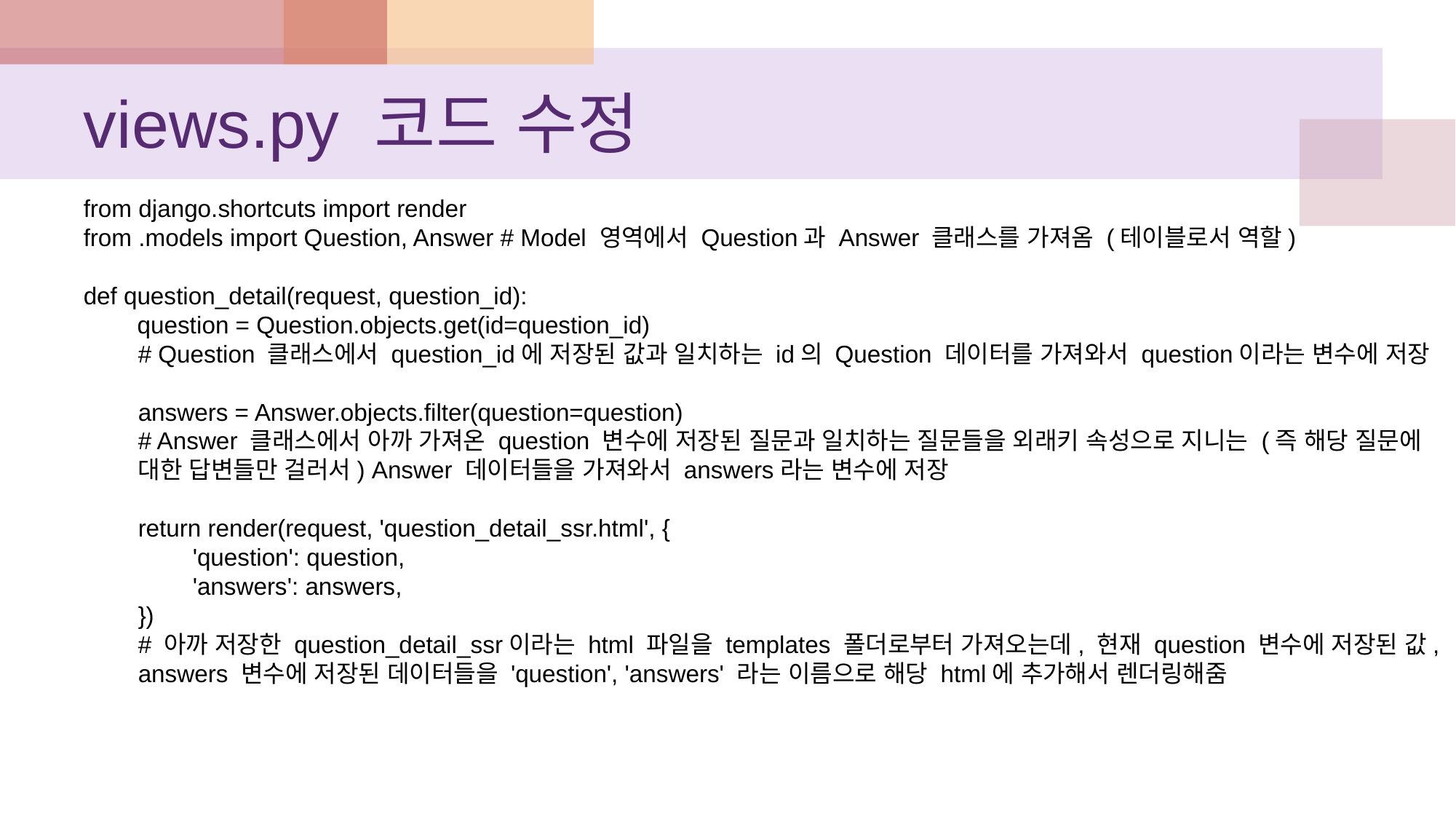

# views.py 코드 수정
from django.shortcuts import render
from .models import Question, Answer # Model 영역에서 Question과 Answer 클래스를 가져옴 (테이블로서 역할)

def question_detail(request, question_id):
        question = Question.objects.get(id=question_id)
# Question 클래스에서 question_id에 저장된 값과 일치하는 id의 Question 데이터를 가져와서 question이라는 변수에 저장

answers = Answer.objects.filter(question=question)
# Answer 클래스에서 아까 가져온 question 변수에 저장된 질문과 일치하는 질문들을 외래키 속성으로 지니는 (즉 해당 질문에 대한 답변들만 걸러서) Answer 데이터들을 가져와서 answers라는 변수에 저장

return render(request, 'question_detail_ssr.html', {
'question': question,
'answers': answers,
})
# 아까 저장한 question_detail_ssr이라는 html 파일을 templates 폴더로부터 가져오는데, 현재 question 변수에 저장된 값, answers 변수에 저장된 데이터들을 'question', 'answers' 라는 이름으로 해당 html에 추가해서 렌더링해줌